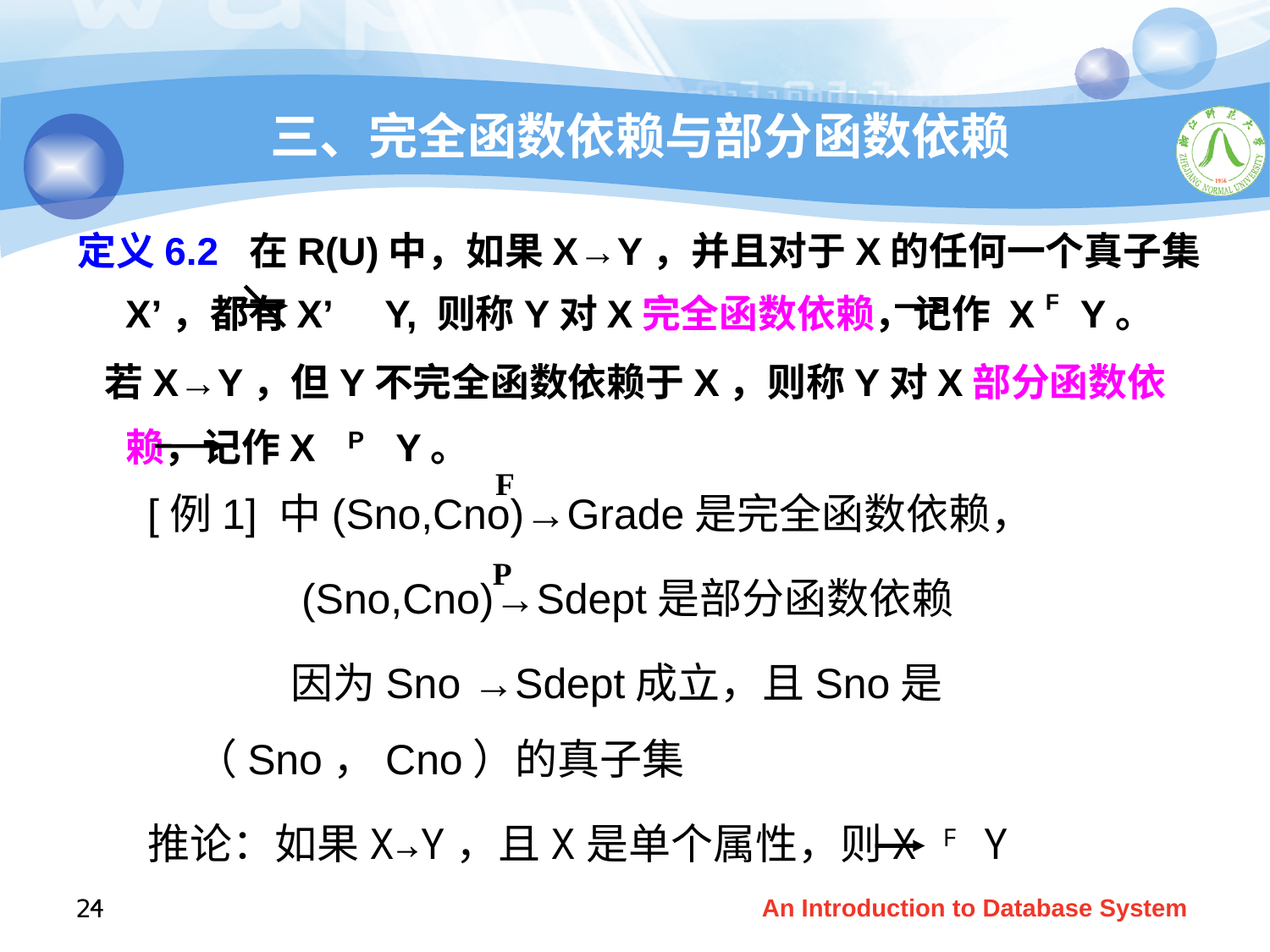

# 三、完全函数依赖与部分函数依赖
定义6.2  在R(U)中，如果X→Y，并且对于X的任何一个真子集X’，都有X’     Y, 则称Y对X完全函数依赖，记作 X F  Y。
  若X→Y，但Y不完全函数依赖于X，则称Y对X部分函数依赖，记作X   P   Y。

[例1] 中(Sno,Cno)→Grade是完全函数依赖，
             (Sno,Cno)→Sdept是部分函数依赖
              因为Sno →Sdept成立，且Sno是（Sno，Cno）的真子集
推论：如果X→Y，且X是单个属性，则X F Y

F
P

24
An Introduction to Database System